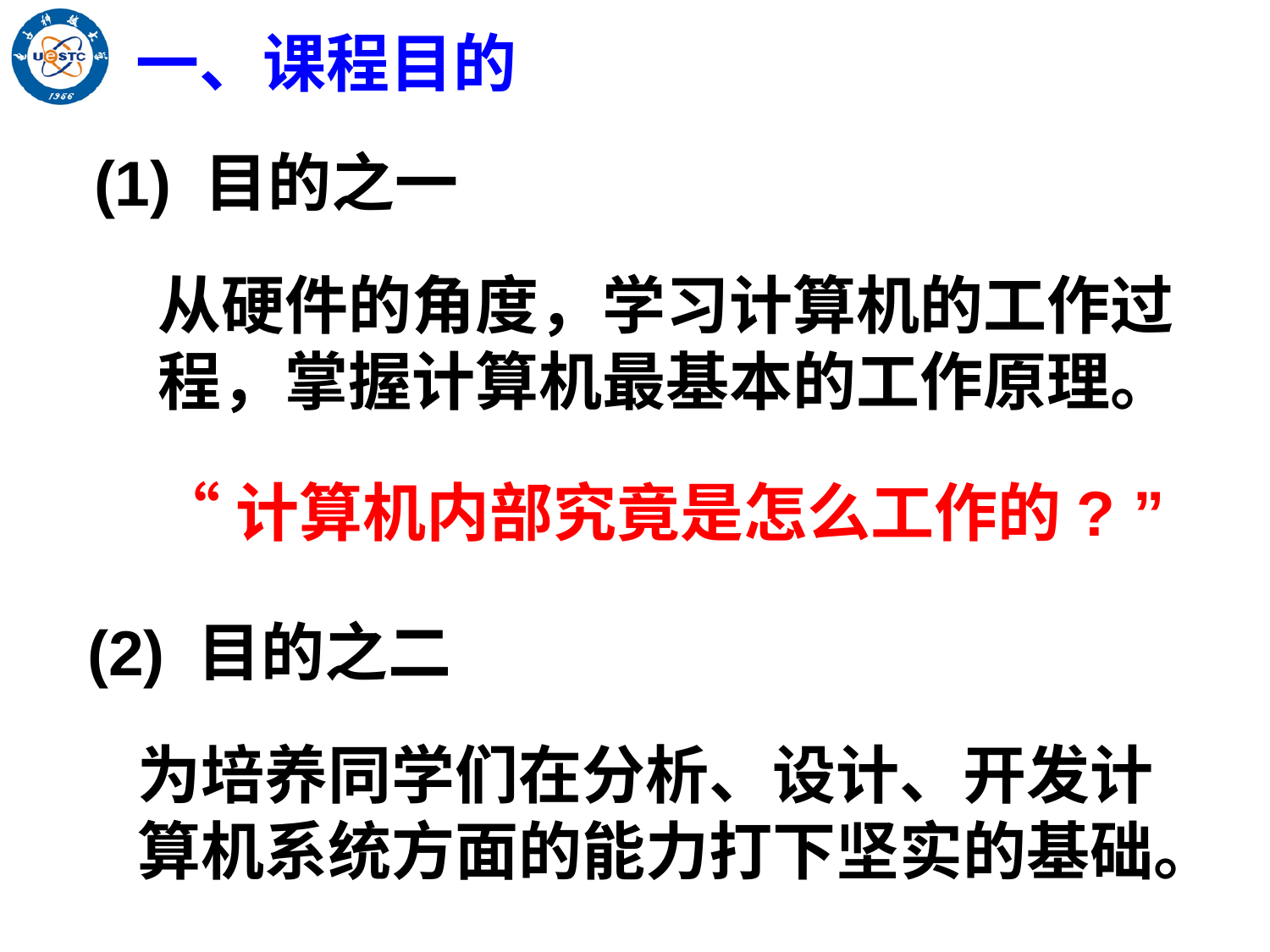

一、课程目的
(1) 目的之一
从硬件的角度，学习计算机的工作过程，掌握计算机最基本的工作原理。
“计算机内部究竟是怎么工作的? ”
(2) 目的之二
为培养同学们在分析、设计、开发计算机系统方面的能力打下坚实的基础。